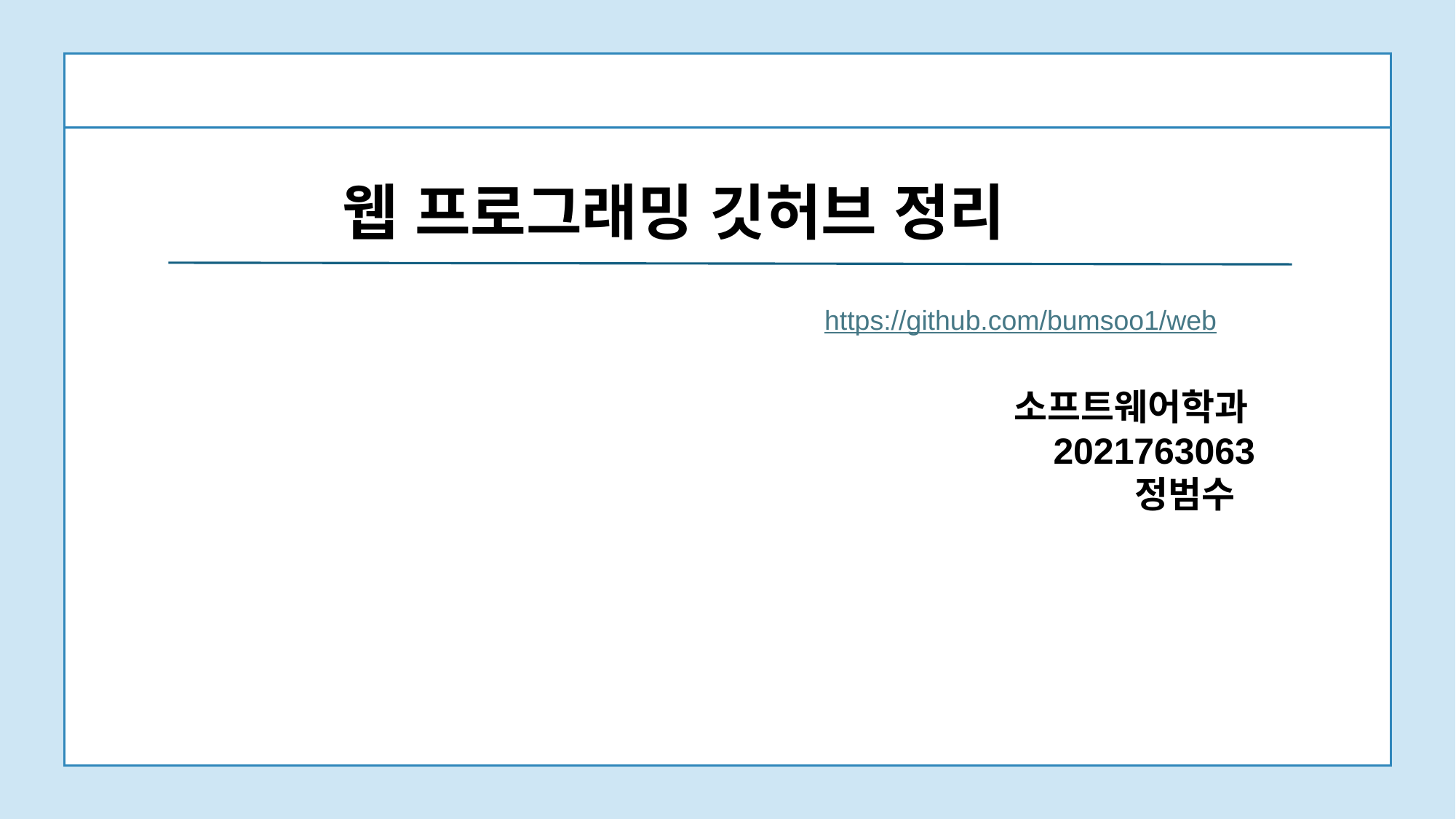

웹 프로그래밍 깃허브 정리
https://github.com/bumsoo1/web
소프트웨어학과
   2021763063
           정범수